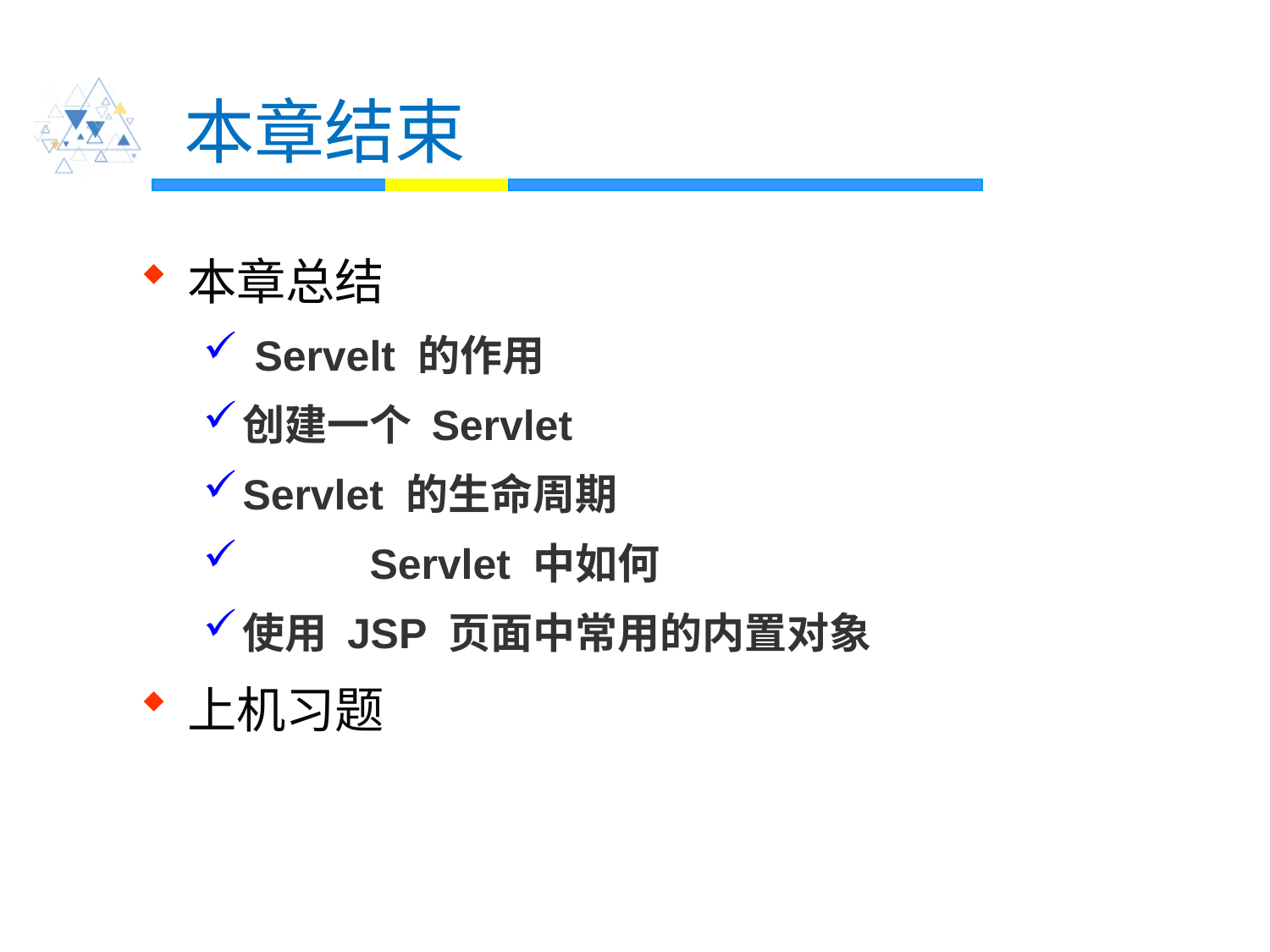

# 本章结束
本章总结
 Servelt 的作用
创建一个 Servlet
Servlet 的生命周期
	Servlet 中如何
使用 JSP 页面中常用的内置对象
上机习题